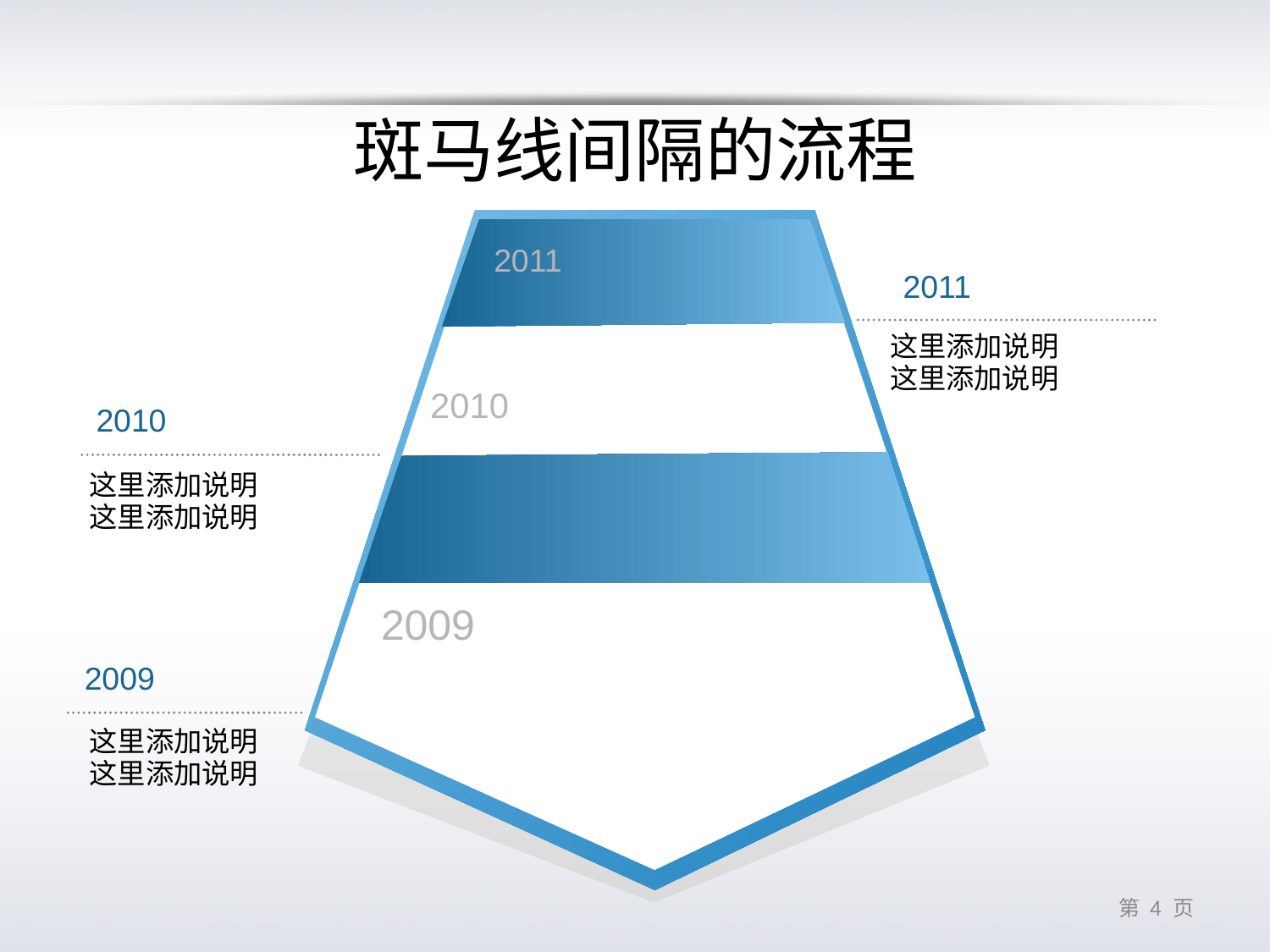

# 斑马线间隔的流程

2011
2011

这里添加说明
这里添加说明
2010
2010

这里添加说明
这里添加说明
2009
2009

这里添加说明
这里添加说明
第 4 页